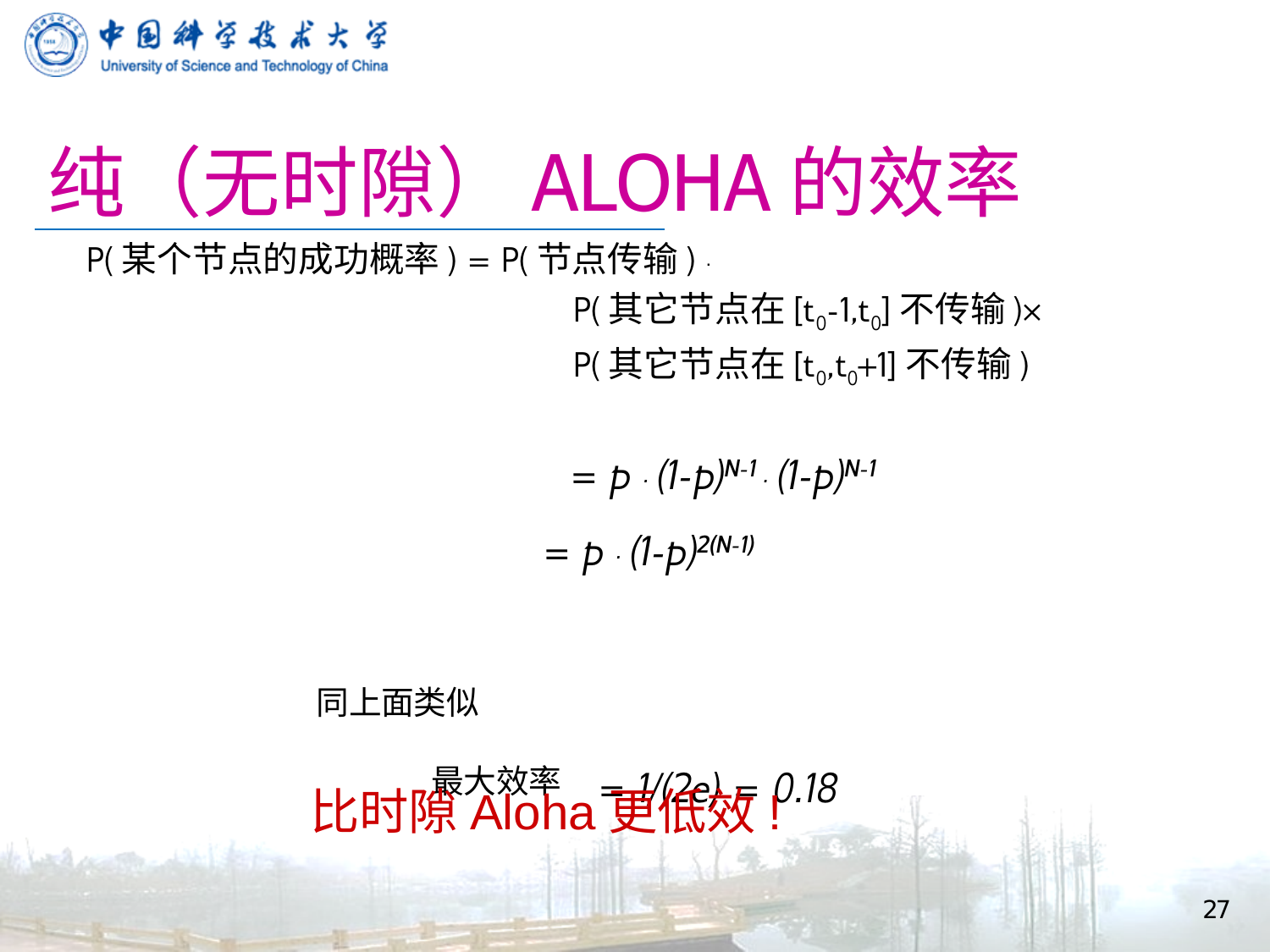

# 纯（无时隙）ALOHA的效率
P(某个节点的成功概率) = P(节点传输) .
                                              P(其它节点在[t0-1,t0]不传输)×
                                              P(其它节点在[t0,t0+1]不传输)

                                      = p . (1-p)N-1 . (1-p)N-1
                                                         = p . (1-p)2(N-1)

                              同上面类似
                                              最大效率   = 1/(2e) = 0.18

比时隙Aloha更低效!
27